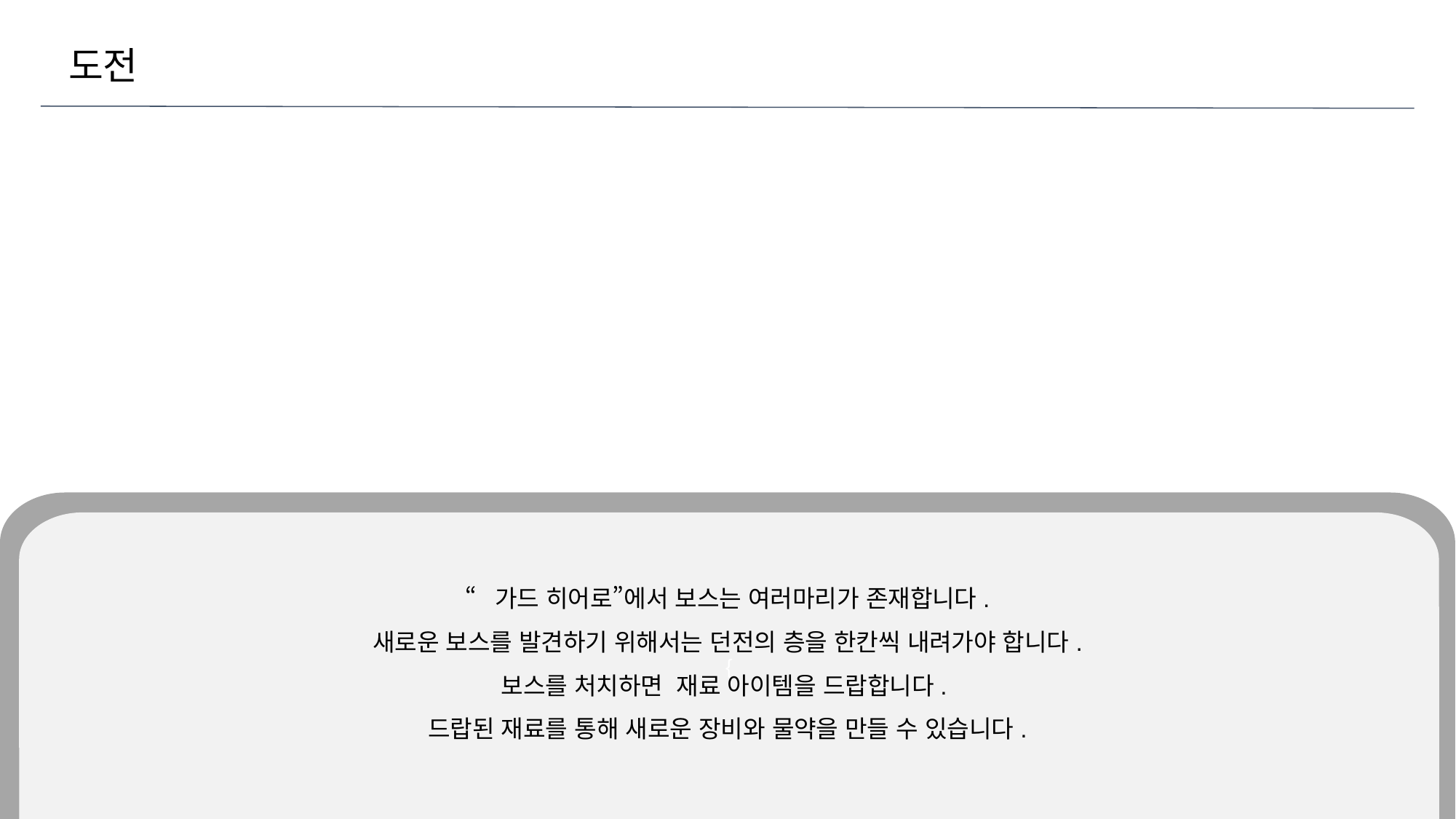

도전

{
“가드 히어로”에서 보스는 여러마리가 존재합니다.
새로운 보스를 발견하기 위해서는 던전의 층을 한칸씩 내려가야 합니다.
보스를 처치하면  재료 아이템을 드랍합니다.
드랍된 재료를 통해 새로운 장비와 물약을 만들 수 있습니다.